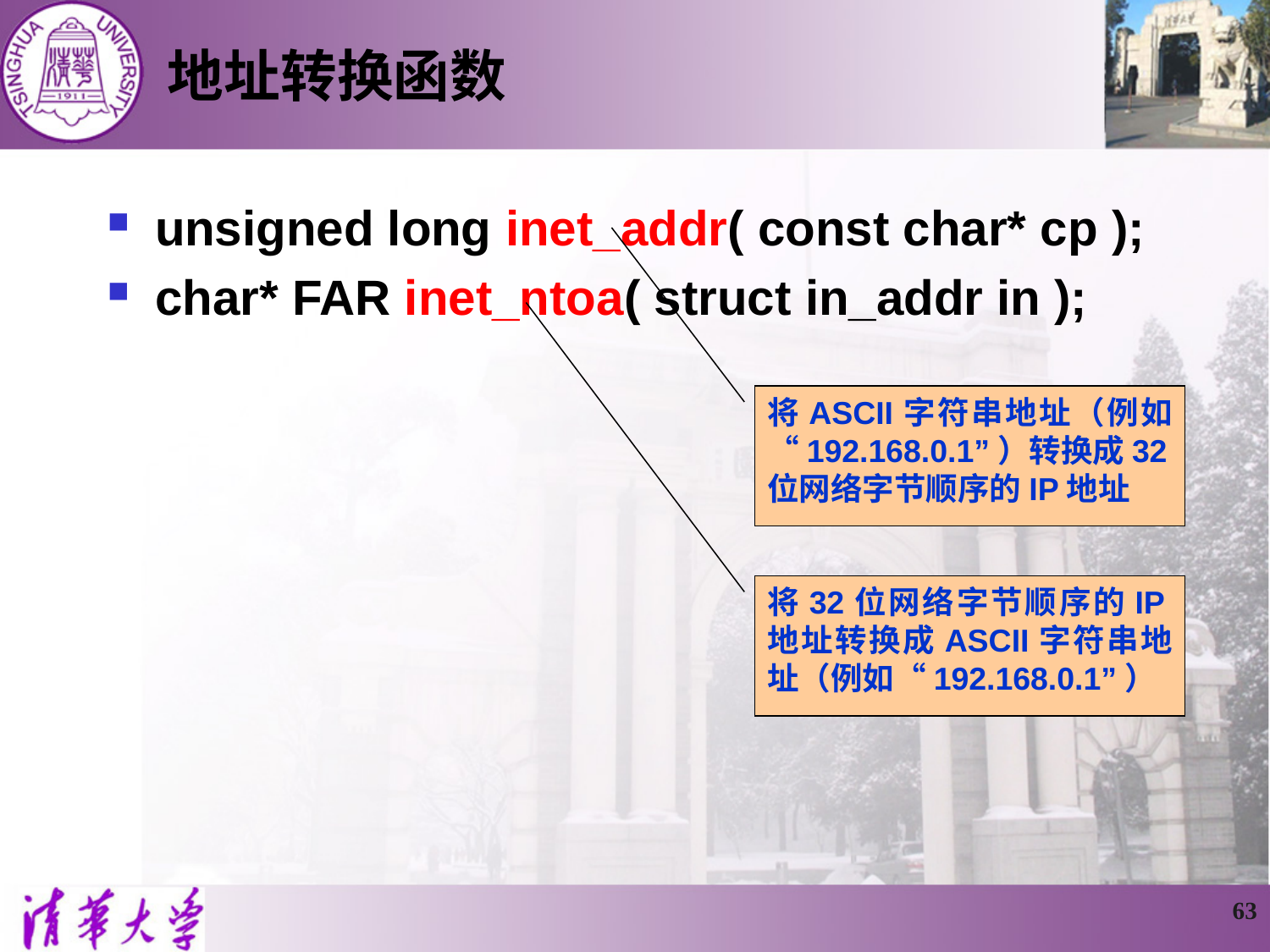

# 地址转换函数
unsigned long inet_addr( const char* cp );
char* FAR inet_ntoa( struct in_addr in );
将ASCII字符串地址（例如“192.168.0.1”）转换成32位网络字节顺序的IP地址

将32位网络字节顺序的IP地址转换成ASCII字符串地址（例如“192.168.0.1”）

63